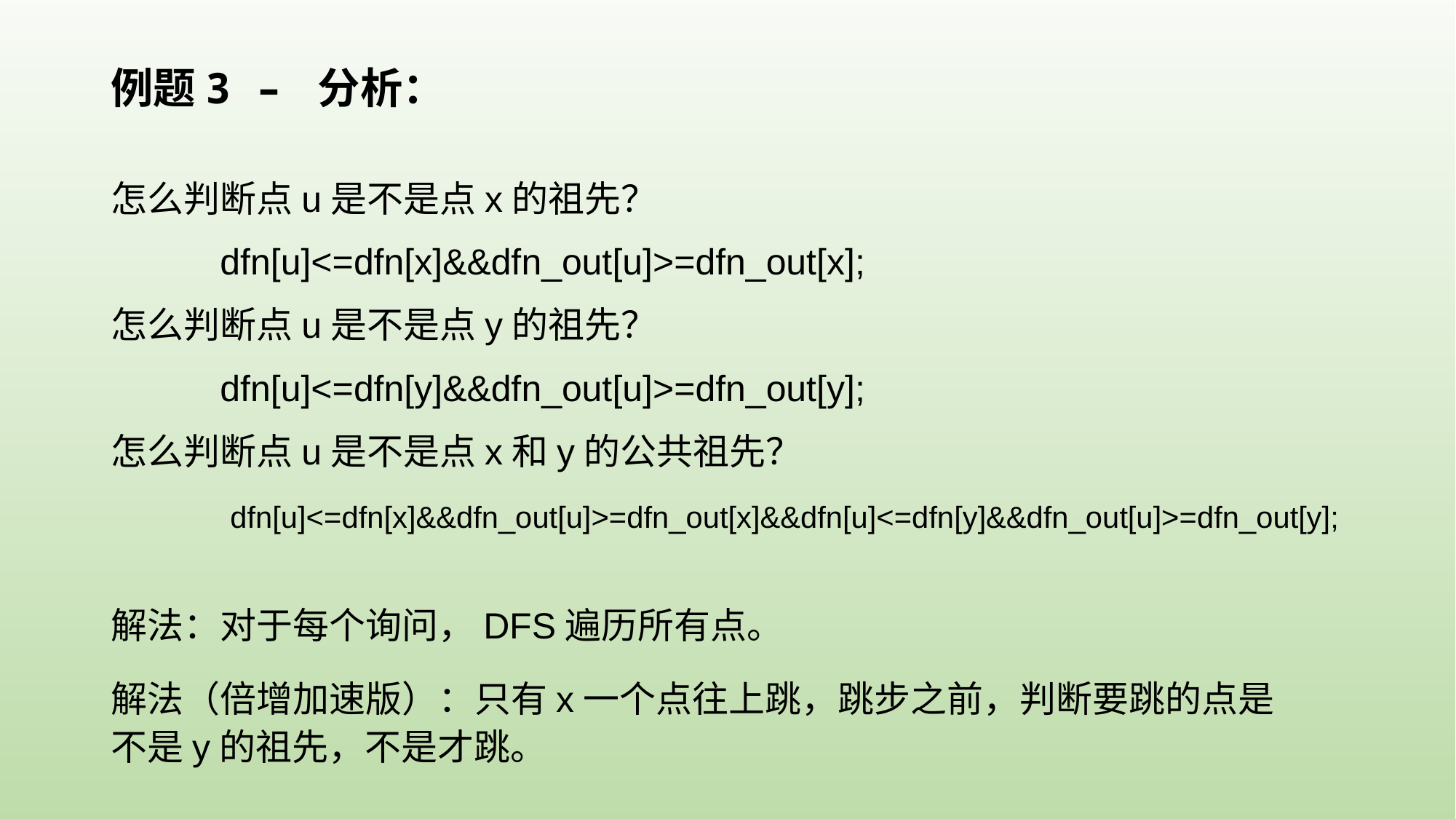

例题3 – 分析：
怎么判断点u是不是点x的祖先？
	dfn[u]<=dfn[x]&&dfn_out[u]>=dfn_out[x];
怎么判断点u是不是点y的祖先？
	dfn[u]<=dfn[y]&&dfn_out[u]>=dfn_out[y];
怎么判断点u是不是点x和y的公共祖先？
	 dfn[u]<=dfn[x]&&dfn_out[u]>=dfn_out[x]&&dfn[u]<=dfn[y]&&dfn_out[u]>=dfn_out[y];

解法：对于每个询问，DFS遍历所有点。
解法（倍增加速版）：只有x一个点往上跳，跳步之前，判断要跳的点是不是y的祖先，不是才跳。